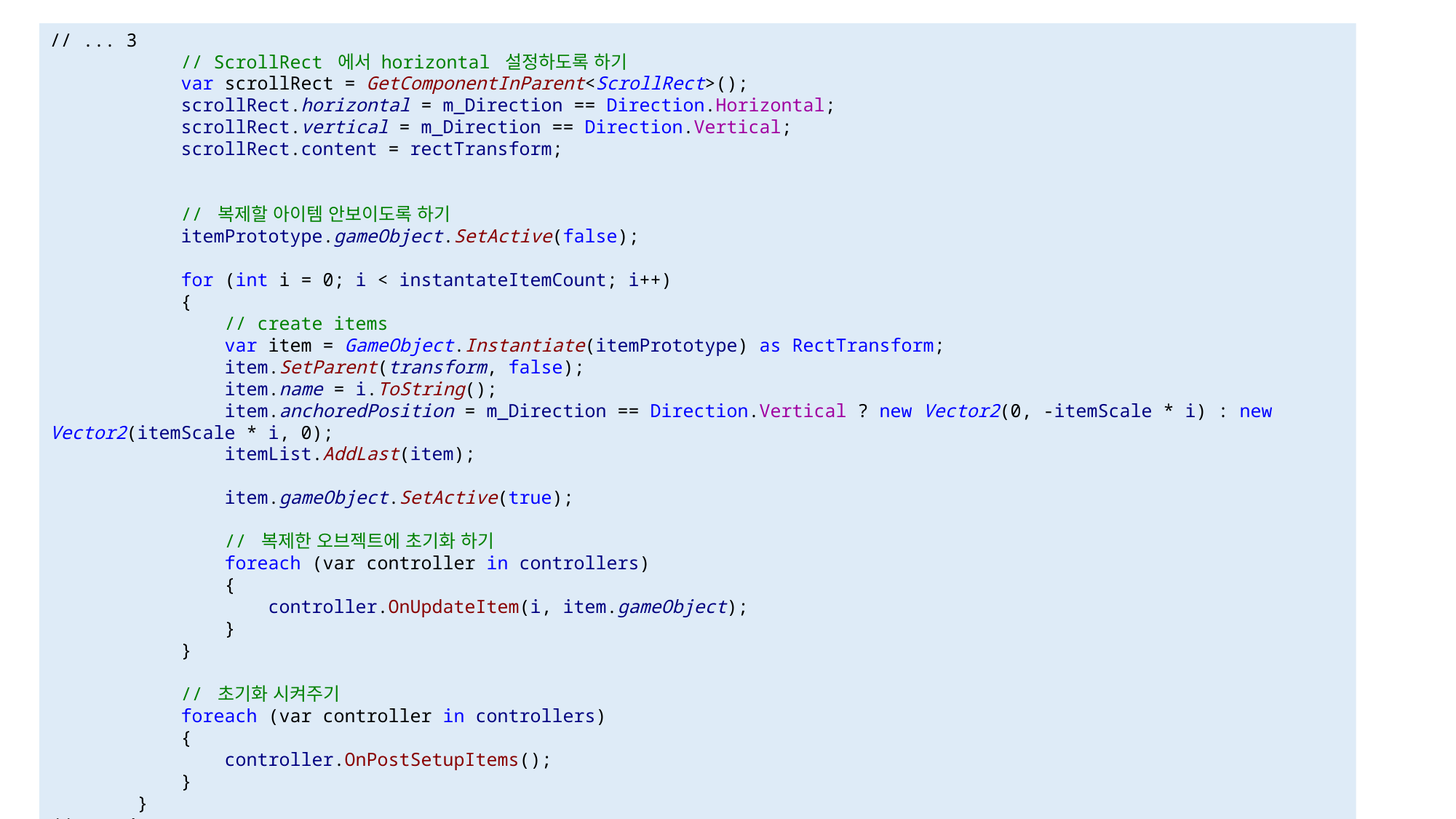

#
// ... 3
            // ScrollRect 에서 horizontal 설정하도록 하기
            var scrollRect = GetComponentInParent<ScrollRect>();
            scrollRect.horizontal = m_Direction == Direction.Horizontal;
            scrollRect.vertical = m_Direction == Direction.Vertical;
            scrollRect.content = rectTransform;

            // 복제할 아이템 안보이도록 하기
            itemPrototype.gameObject.SetActive(false);

            for (int i = 0; i < instantateItemCount; i++)
            {
                // create items
                var item = GameObject.Instantiate(itemPrototype) as RectTransform;
                item.SetParent(transform, false);
                item.name = i.ToString();
                item.anchoredPosition = m_Direction == Direction.Vertical ? new Vector2(0, -itemScale * i) : new Vector2(itemScale * i, 0);
                itemList.AddLast(item);

                item.gameObject.SetActive(true);

                // 복제한 오브젝트에 초기화 하기
                foreach (var controller in controllers)
                {
                    controller.OnUpdateItem(i, item.gameObject);
                }
            }

            // 초기화 시켜주기
            foreach (var controller in controllers)
            {
                controller.OnPostSetupItems();
            }
        }
// ... 4